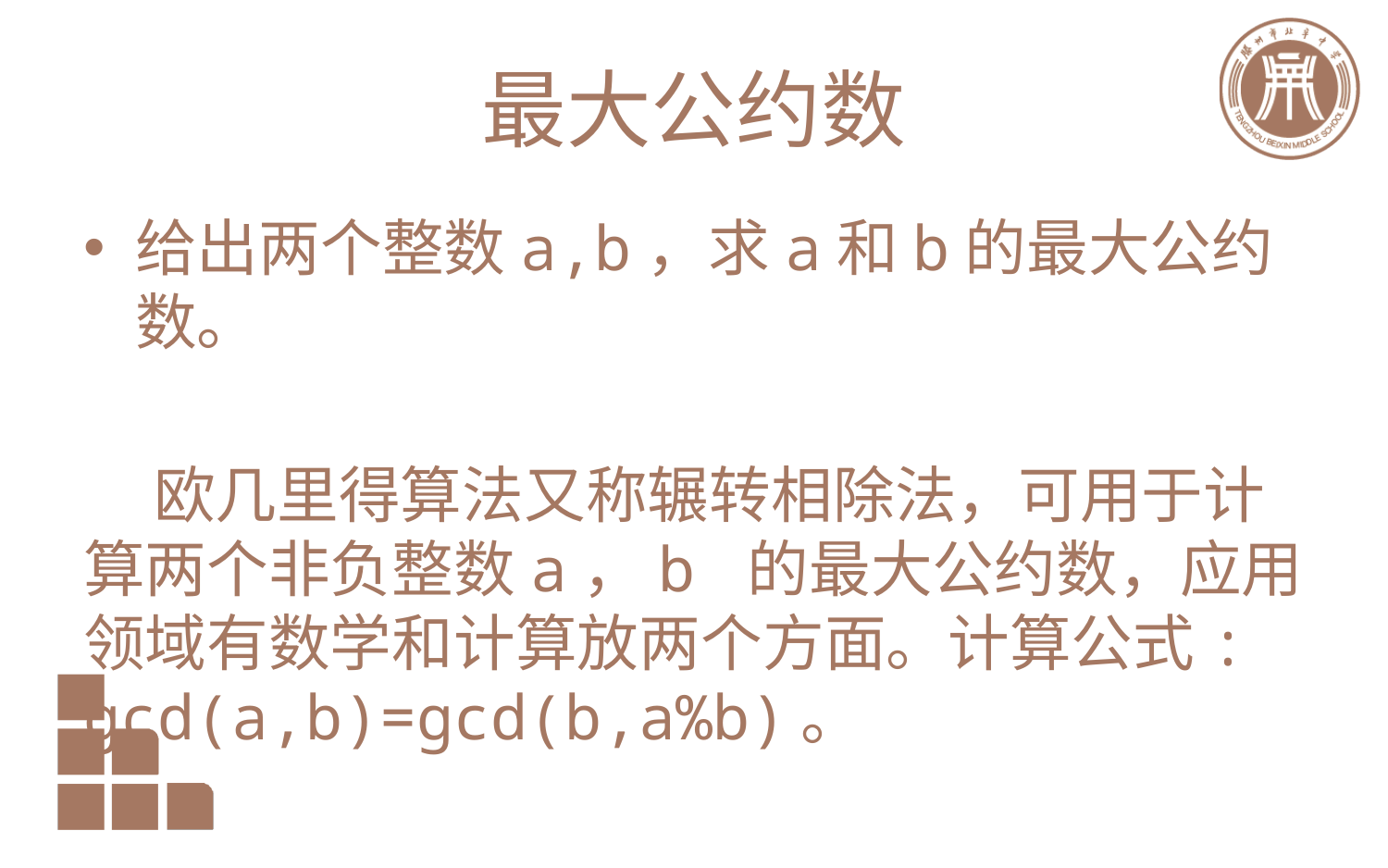

# 最大公约数
给出两个整数a,b，求a和b的最大公约数。

    欧几里得算法又称辗转相除法，可用于计算两个非负整数a，b 的最大公约数，应用领域有数学和计算放两个方面。计算公式: gcd(a,b)=gcd(b,a%b)。